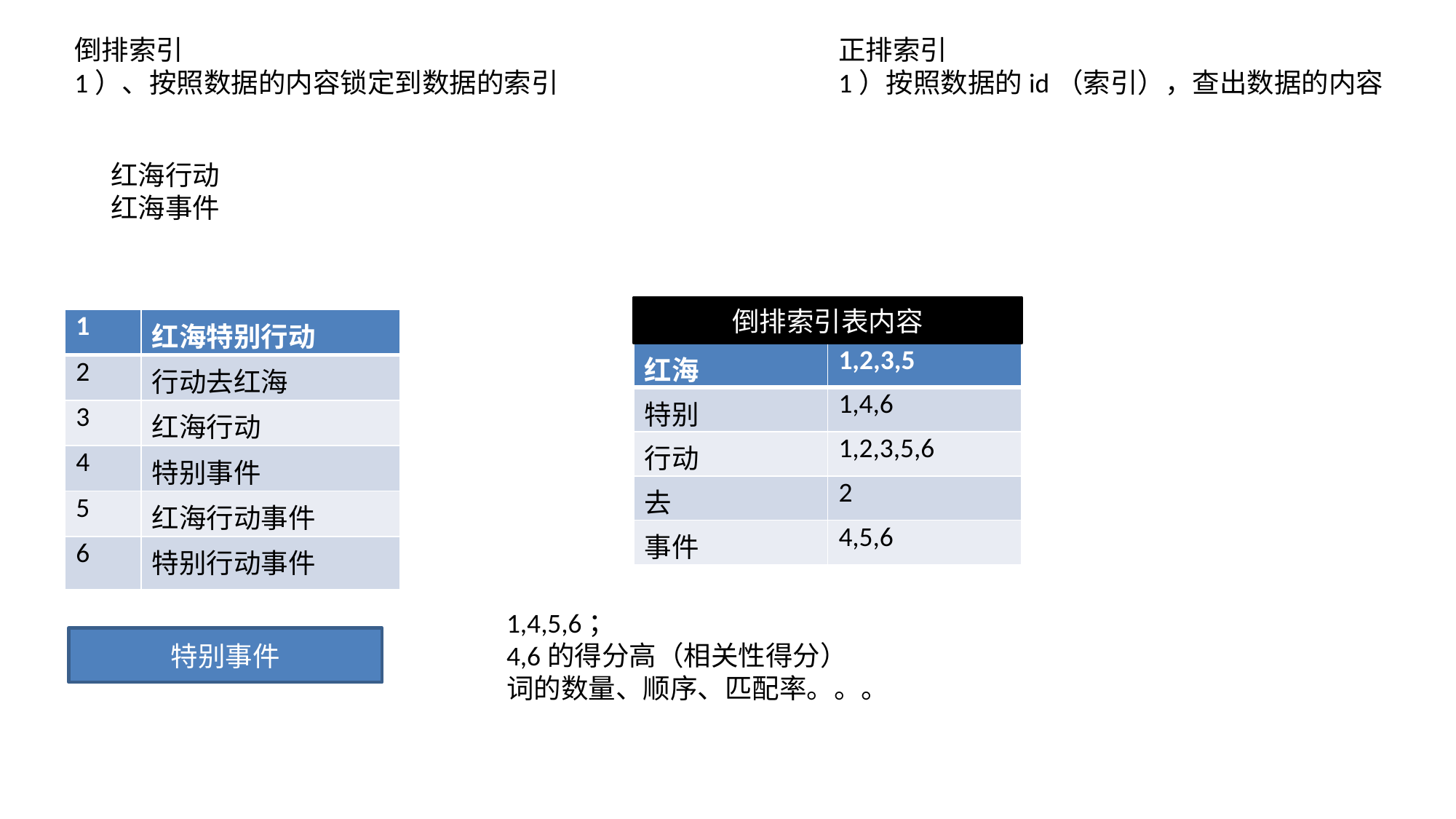

倒排索引
1）、按照数据的内容锁定到数据的索引
正排索引
1）按照数据的id（索引），查出数据的内容
红海行动
红海事件
倒排索引表内容
| 1 | 红海特别行动 |
| --- | --- |
| 2 | 行动去红海 |
| 3 | 红海行动 |
| 4 | 特别事件 |
| 5 | 红海行动事件 |
| 6 | 特别行动事件 |
| 红海 | 1,2,3,5 |
| --- | --- |
| 特别 | 1,4,6 |
| 行动 | 1,2,3,5,6 |
| 去 | 2 |
| 事件 | 4,5,6 |
1,4,5,6；
4,6的得分高（相关性得分）
词的数量、顺序、匹配率。。。
特别事件